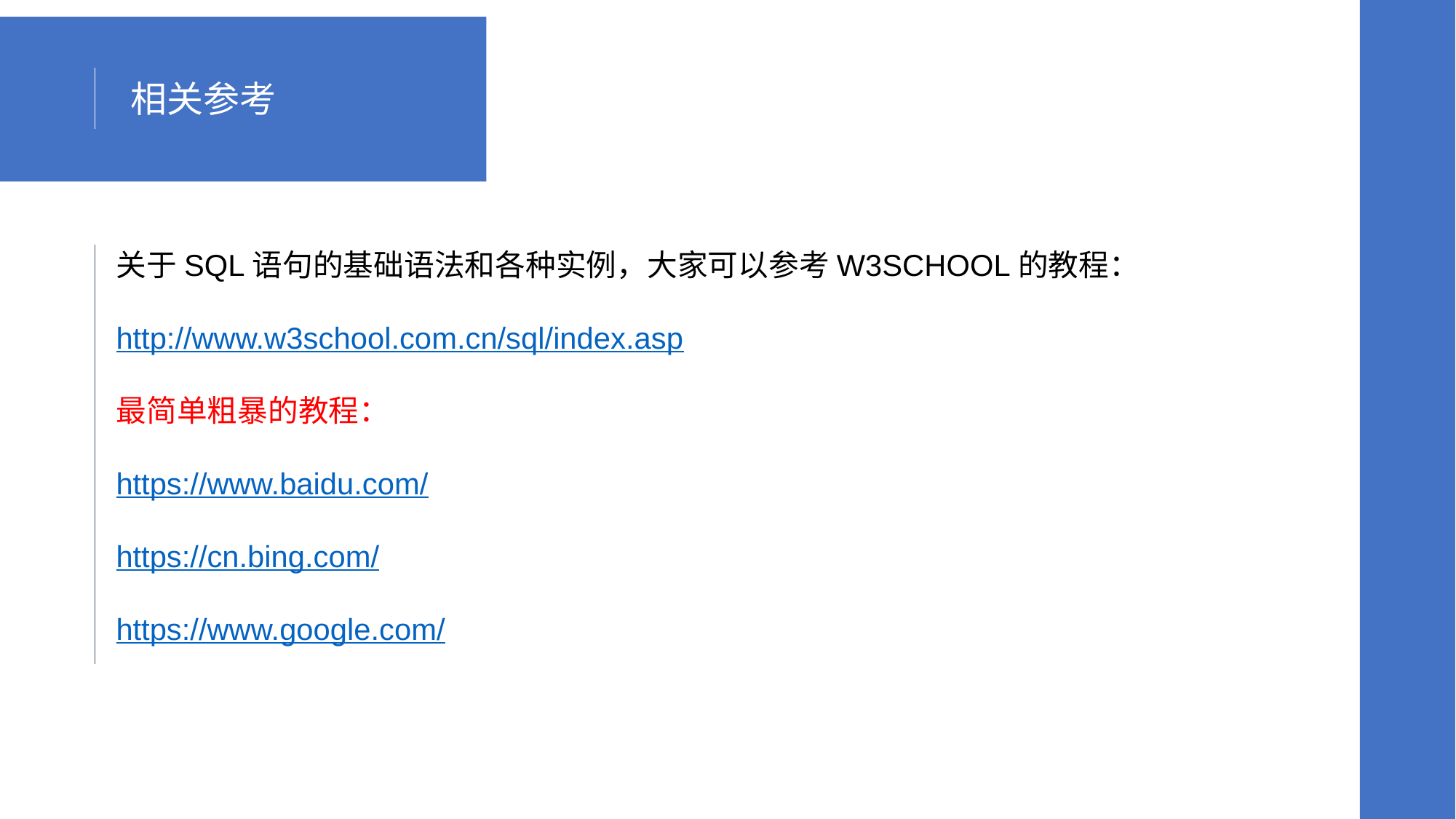

相关参考
关于SQL语句的基础语法和各种实例，大家可以参考W3SCHOOL的教程：

http://www.w3school.com.cn/sql/index.asp

最简单粗暴的教程：

https://www.baidu.com/

https://cn.bing.com/

https://www.google.com/